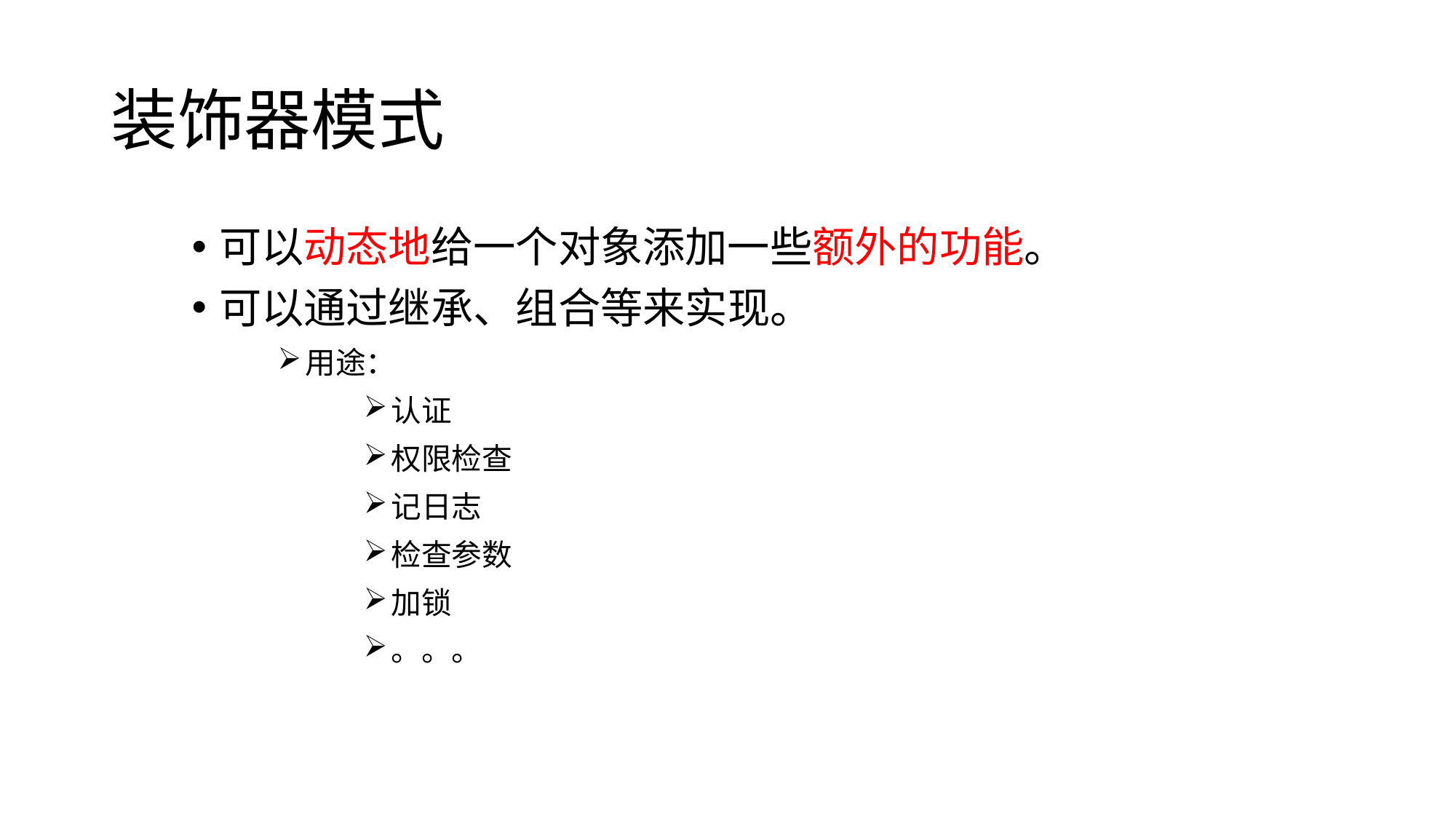

# 装饰器模式
可以动态地给一个对象添加一些额外的功能。
可以通过继承、组合等来实现。
用途：
认证
权限检查
记日志
检查参数
加锁
。。。